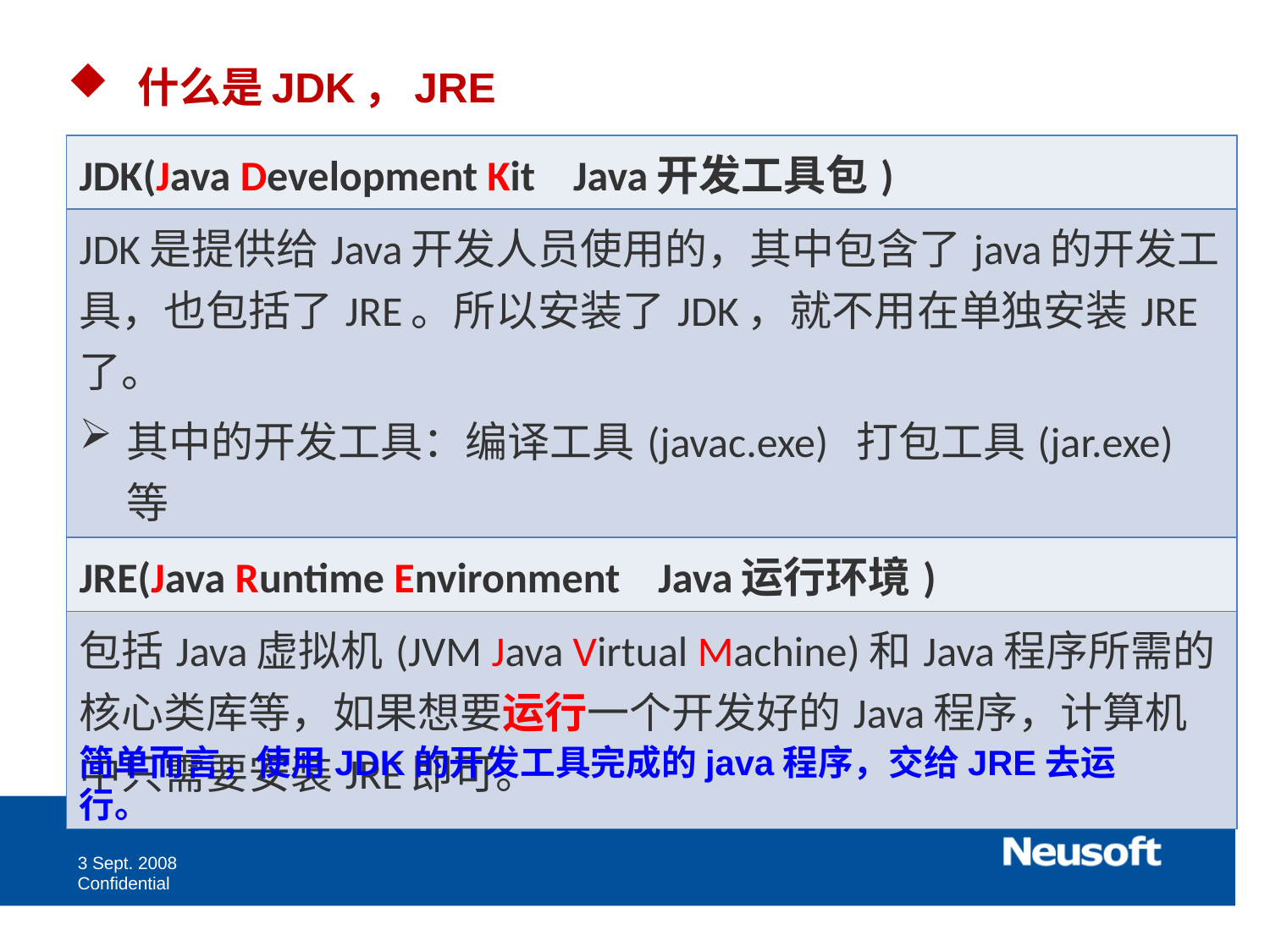

什么是JDK，JRE
| JDK(Java Development Kit Java开发工具包) |
| --- |
| JDK是提供给Java开发人员使用的，其中包含了java的开发工具，也包括了JRE。所以安装了JDK，就不用在单独安装JRE了。 其中的开发工具：编译工具(javac.exe) 打包工具(jar.exe)等 |
| JRE(Java Runtime Environment Java运行环境) |
| 包括Java虚拟机(JVM Java Virtual Machine)和Java程序所需的核心类库等，如果想要运行一个开发好的Java程序，计算机中只需要安装JRE即可。 |
简单而言，使用JDK的开发工具完成的java程序，交给JRE去运行。